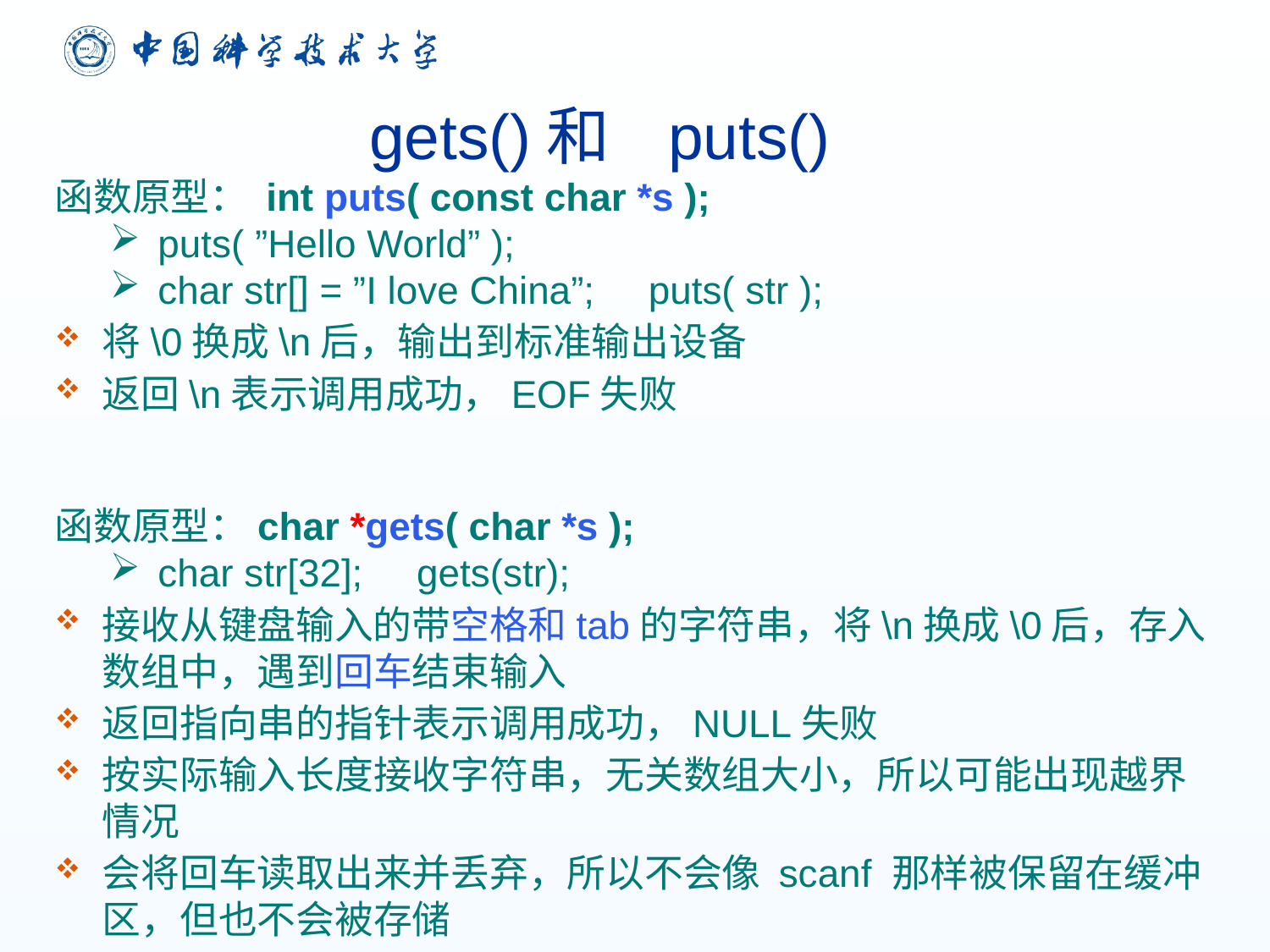

# gets()和   puts()
函数原型： int puts( const char *s );
puts( ”Hello World” );
char str[] = ”I love China”;     puts( str );
将\0换成\n后，输出到标准输出设备
返回\n表示调用成功，EOF失败

函数原型：char *gets( char *s );
char str[32];     gets(str);
接收从键盘输入的带空格和tab的字符串，将\n换成\0后，存入数组中，遇到回车结束输入
返回指向串的指针表示调用成功，NULL失败
按实际输入长度接收字符串，无关数组大小，所以可能出现越界情况
会将回车读取出来并丢弃，所以不会像 scanf 那样被保留在缓冲区，但也不会被存储